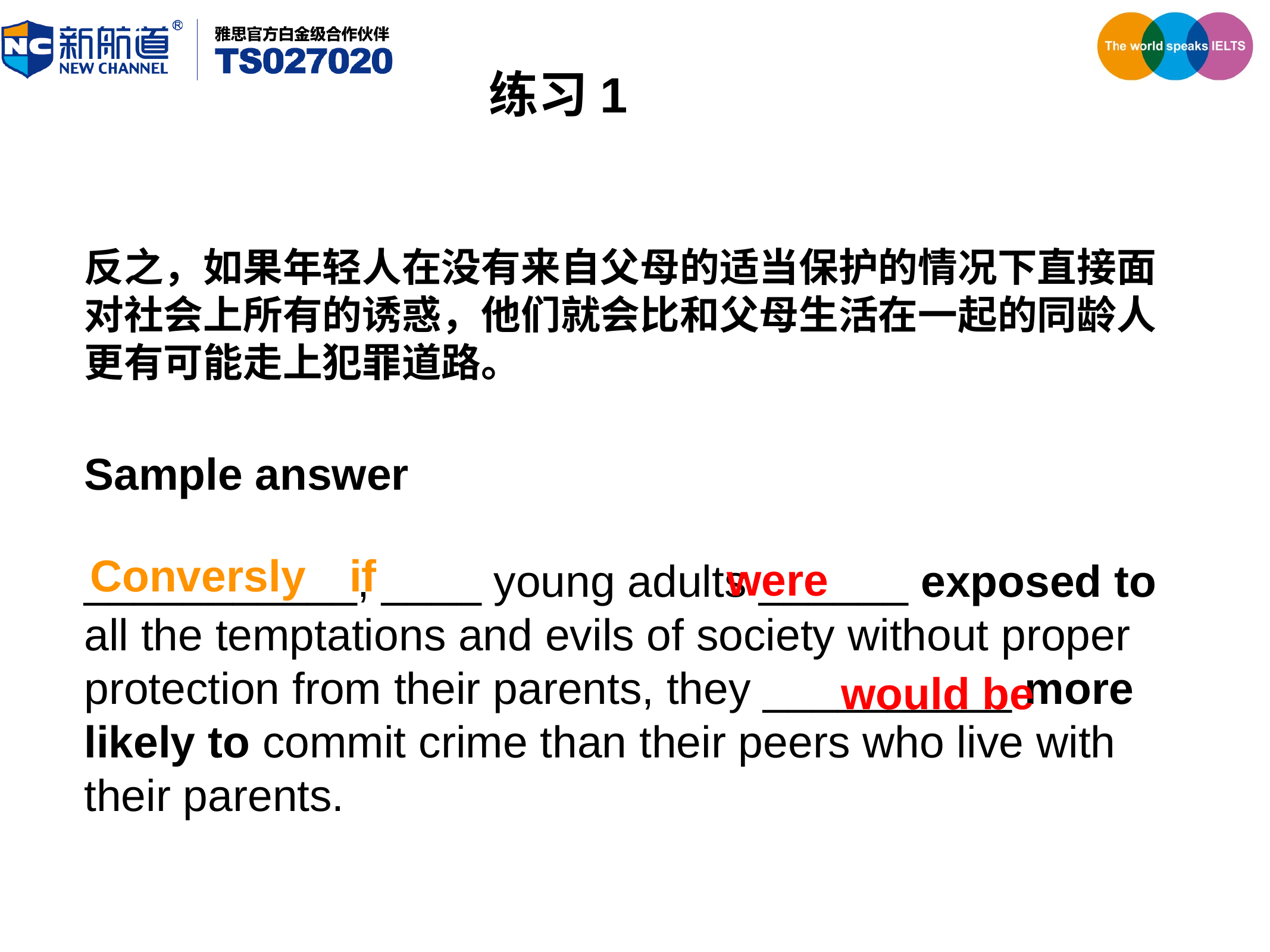

练习1
反之，如果年轻人在没有来自父母的适当保护的情况下直接面对社会上所有的诱惑，他们就会比和父母生活在一起的同龄人更有可能走上犯罪道路。
Sample answer

___________, ____ young adults ______ exposed to all the temptations and evils of society without proper protection from their parents, they __________ more likely to commit crime than their peers who live with their parents.
Conversly
if
were
would be